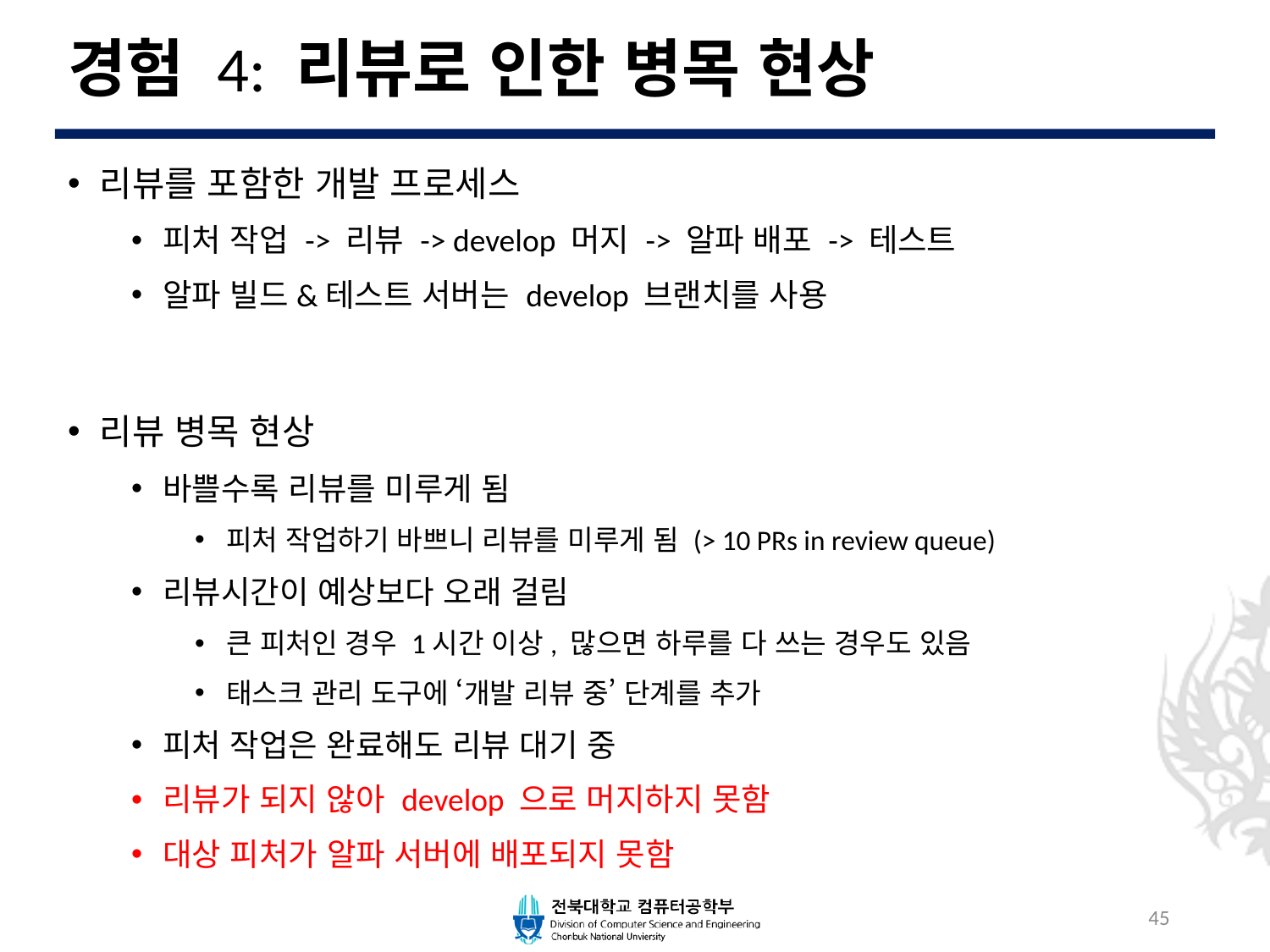

# 경험 4: 리뷰로 인한 병목 현상
리뷰를 포함한 개발 프로세스
피처 작업 -> 리뷰 -> develop 머지 -> 알파 배포 -> 테스트
알파 빌드&테스트 서버는 develop 브랜치를 사용

리뷰 병목 현상
바쁠수록 리뷰를 미루게 됨
피처 작업하기 바쁘니 리뷰를 미루게 됨 (> 10 PRs in review queue)
리뷰시간이 예상보다 오래 걸림
큰 피처인 경우 1시간 이상, 많으면 하루를 다 쓰는 경우도 있음
태스크 관리 도구에 ‘개발 리뷰 중’ 단계를 추가
피처 작업은 완료해도 리뷰 대기 중
리뷰가 되지 않아 develop 으로 머지하지 못함
대상 피처가 알파 서버에 배포되지 못함

45